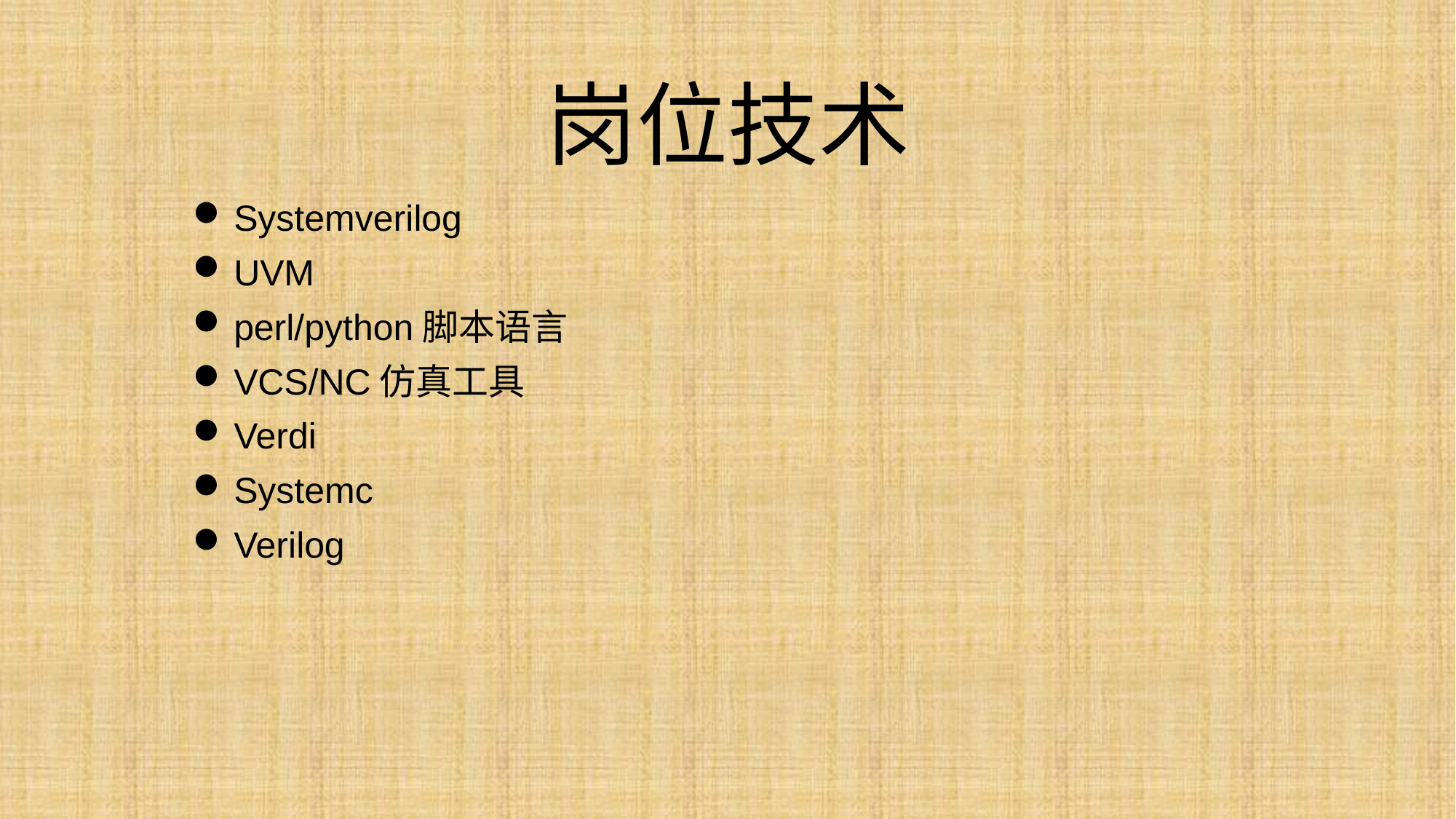

# 岗位技术
Systemverilog
UVM
perl/python脚本语言
VCS/NC仿真工具
Verdi
Systemc
Verilog